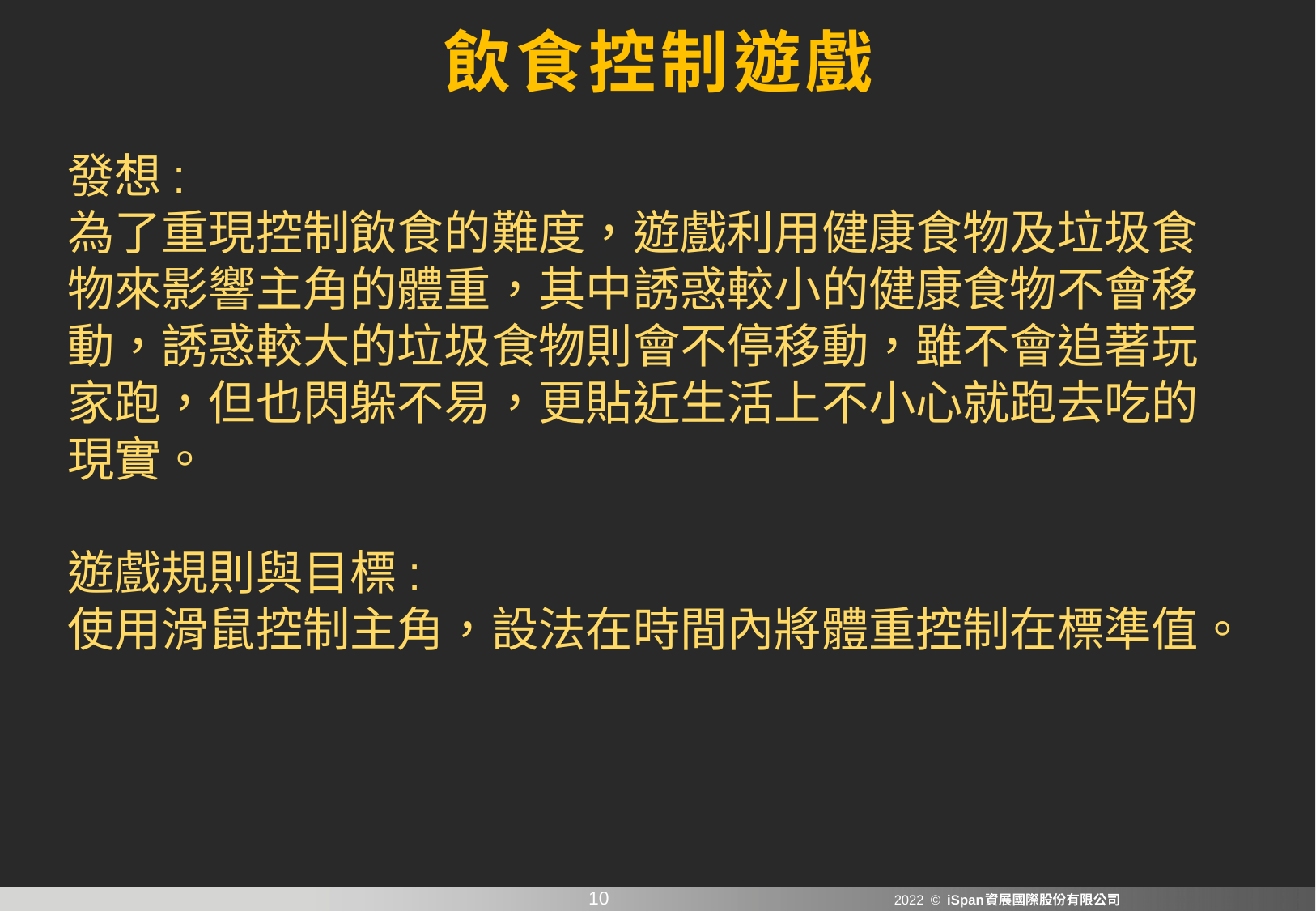

飲食控制遊戲
發想:
為了重現控制飲食的難度，遊戲利用健康食物及垃圾食物來影響主角的體重，其中誘惑較小的健康食物不會移動，誘惑較大的垃圾食物則會不停移動，雖不會追著玩家跑，但也閃躲不易，更貼近生活上不小心就跑去吃的現實。

遊戲規則與目標:
使用滑鼠控制主角，設法在時間內將體重控制在標準值。